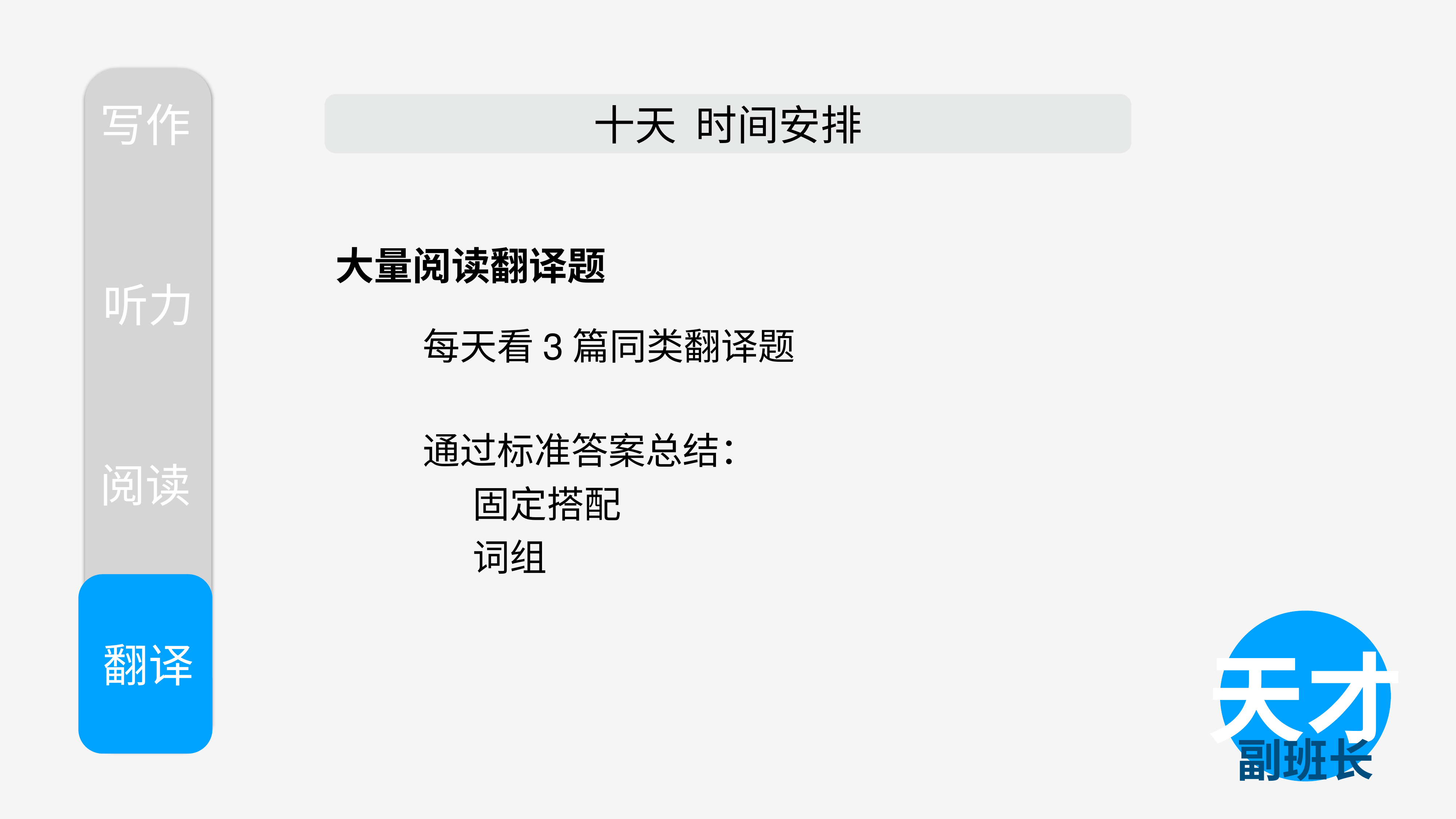

写作
十天  时间安排
分值

15%
大量阅读翻译题
听力
每天看3篇同类翻译题
通过标准答案总结：
    固定搭配
    词组
阅读

翻译